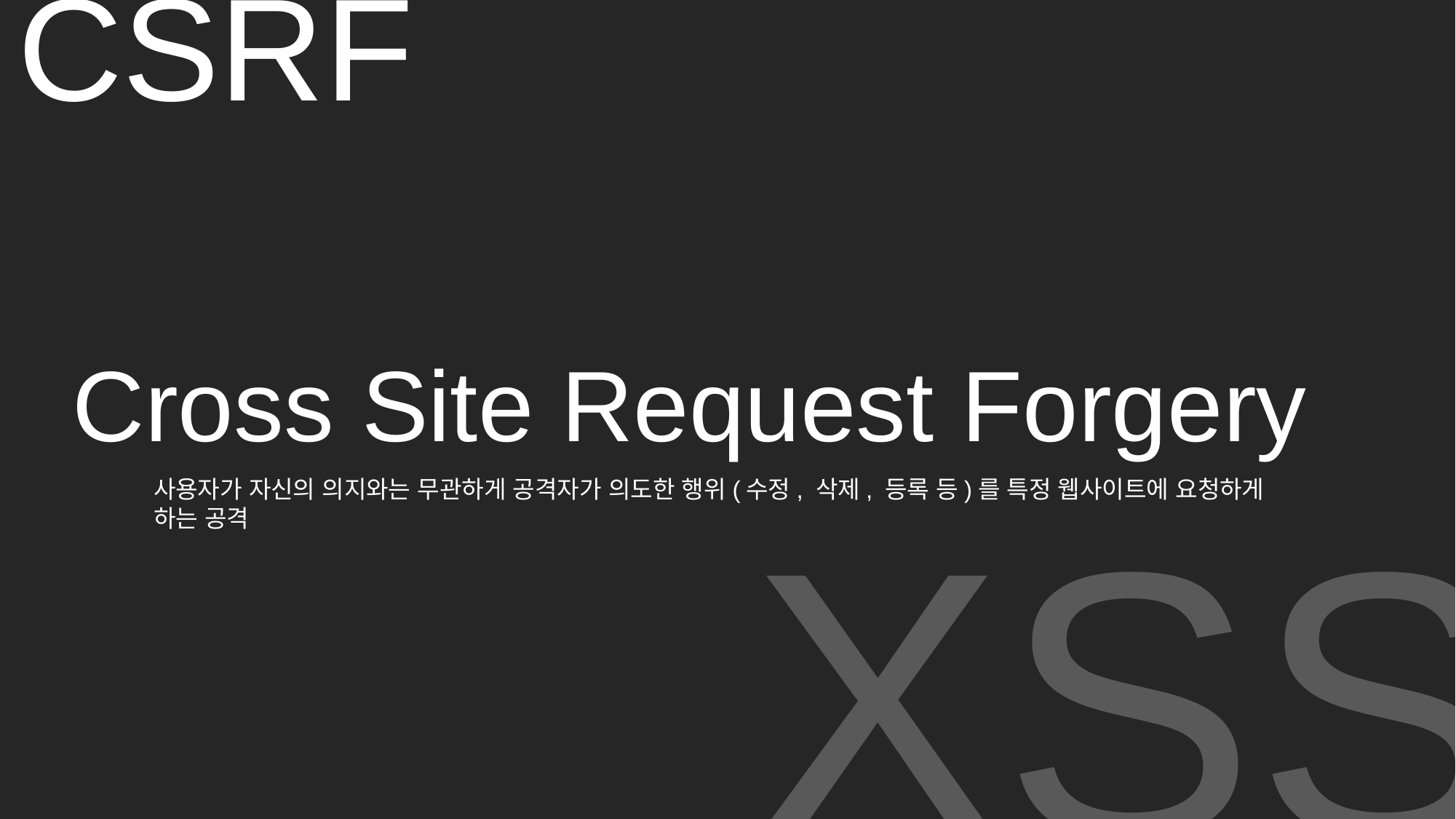

CSRF랑 XSS는 어떤 차이가 있나요?
XSS는 프론트엔드에서만 막을 수 있나요?

CSRF
Cross Site Request Forgery
사용자가 자신의 의지와는 무관하게 공격자가 의도한 행위(수정, 삭제, 등록 등)를 특정 웹사이트에 요청하게 하는 공격
XSS